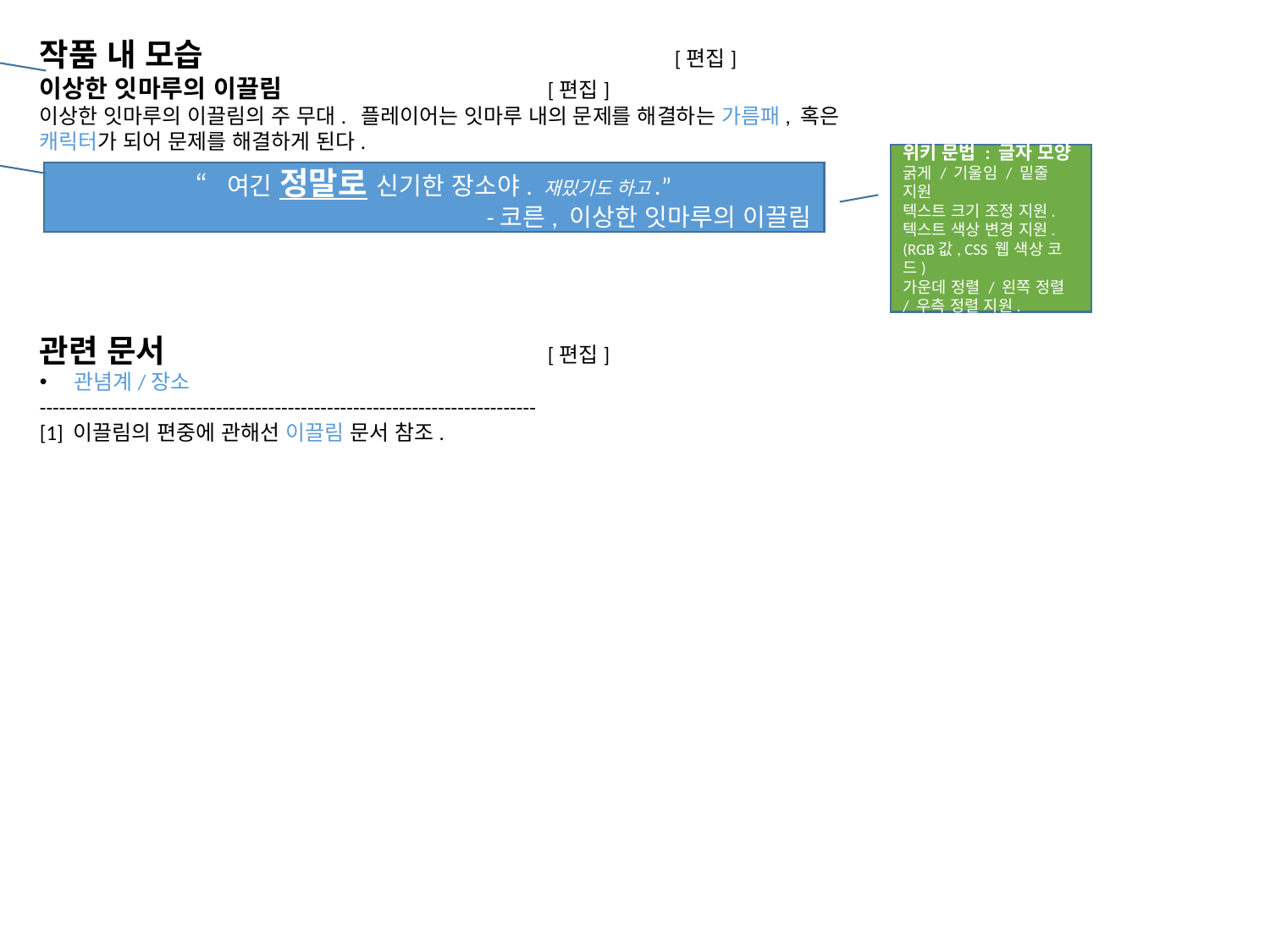

작품 내 모습				[편집]
이상한 잇마루의 이끌림			[편집]
이상한 잇마루의 이끌림의 주 무대.  플레이어는 잇마루 내의 문제를 해결하는 가름패, 혹은 캐릭터가 되어 문제를 해결하게 된다.

관련 문서				[편집]
 관념계/장소
----------------------------------------------------------------------------
[1] 이끌림의 편중에 관해선 이끌림 문서 참조.
위키 문법 : 세부 문단
문단 단계를 나눌 수 있어야 한다.
위키 문법 : 글자 모양
굵게 / 기울임 / 밑줄 지원
텍스트 크기 조정 지원.
텍스트 색상 변경 지원.(RGB값, CSS 웹 색상 코드)
가운데 정렬 / 왼쪽 정렬 / 우측 정렬 지원.
위키 문법 : 인용문
다른 작품 등에서 인용할 때 사용함.
“여긴 정말로 신기한 장소야. 재밌기도 하고.”
-코른, 이상한 잇마루의 이끌림